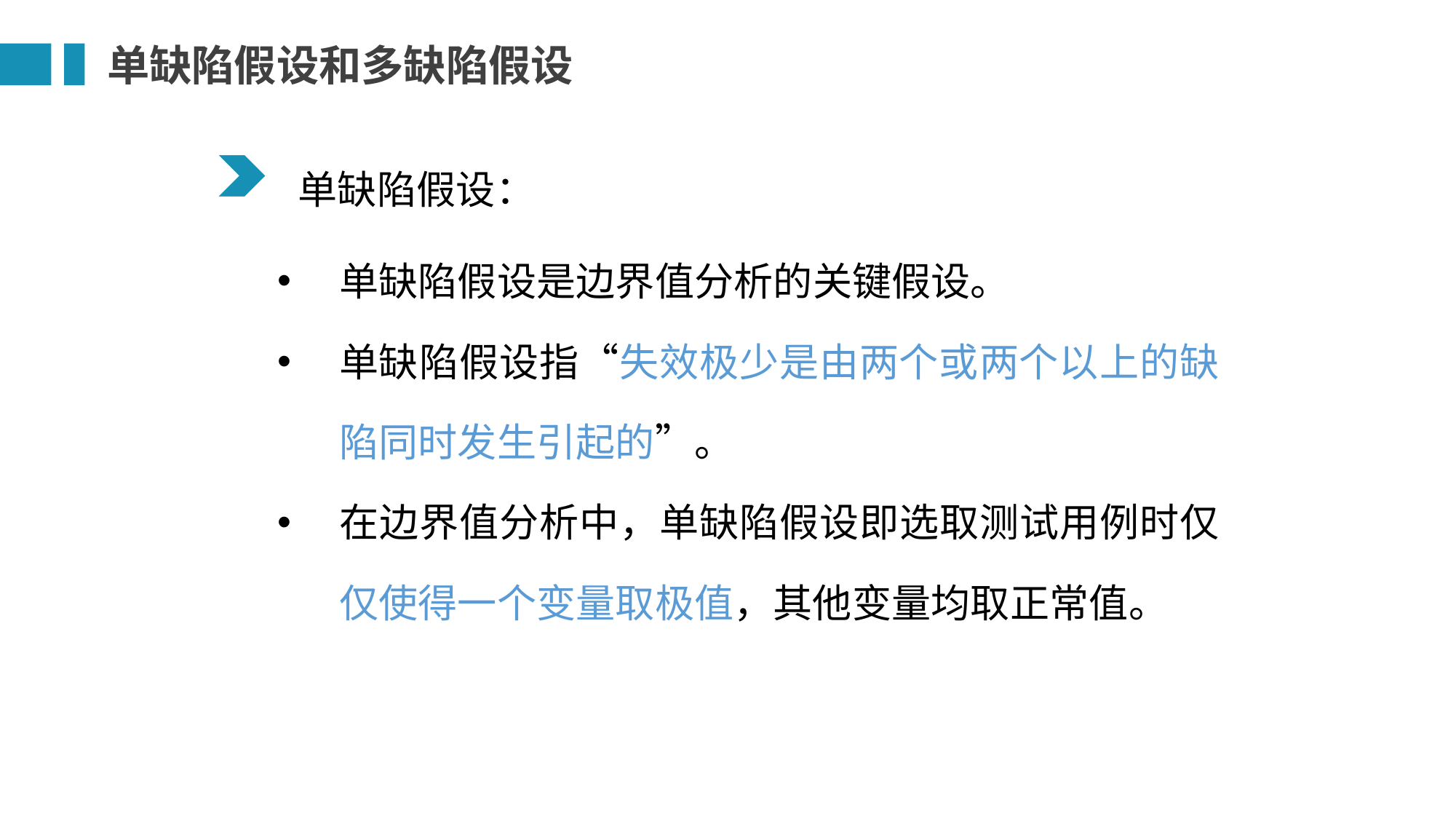

单缺陷假设和多缺陷假设

单缺陷假设：

单缺陷假设是边界值分析的关键假设。
单缺陷假设指“失效极少是由两个或两个以上的缺陷同时发生引起的”。
在边界值分析中，单缺陷假设即选取测试用例时仅仅使得一个变量取极值，其他变量均取正常值。
45